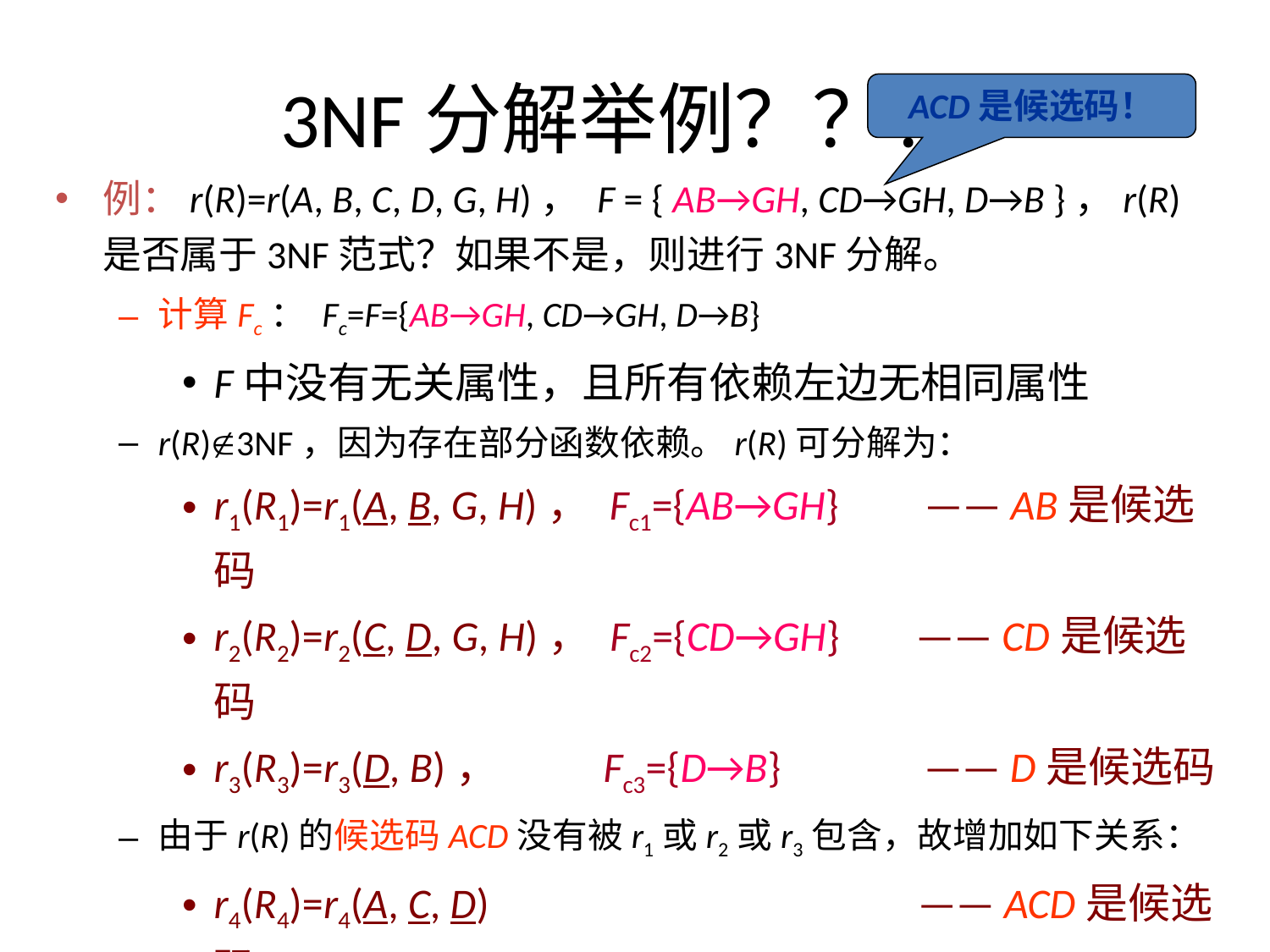

# 3NF分解举例？？？
ACD是候选码！
例：r(R)=r(A, B, C, D, G, H)， F = { AB→GH, CD→GH, D→B }，r(R)是否属于3NF范式？如果不是，则进行3NF分解。
计算Fc： Fc=F={AB→GH, CD→GH, D→B}
F中没有无关属性，且所有依赖左边无相同属性
r(R)∉3NF，因为存在部分函数依赖。r(R)可分解为：
r1(R1)=r1(A, B, G, H)， Fc1={AB→GH}         —— AB是候选码
r2(R2)=r2(C, D, G, H)， Fc2={CD→GH}        —— CD是候选码
r3(R3)=r3(D, B)，          Fc3={D→B}               —— D是候选码
由于r(R)的候选码ACD没有被r1或r2或r3包含，故增加如下关系：
r4(R4)=r4(A, C, D)                                             —— ACD是候选码
最后，r1(A, B, G, H)、r2(C, D, G, H)、r3(D, B)和r4(A, C, D)都属于3NF
问题：G、H冗余了！（由于AB和CD都可以决定GH，而F中并没有关于AB与CD之间的函数依赖关系，因此这是由于F不完备所导致的！）